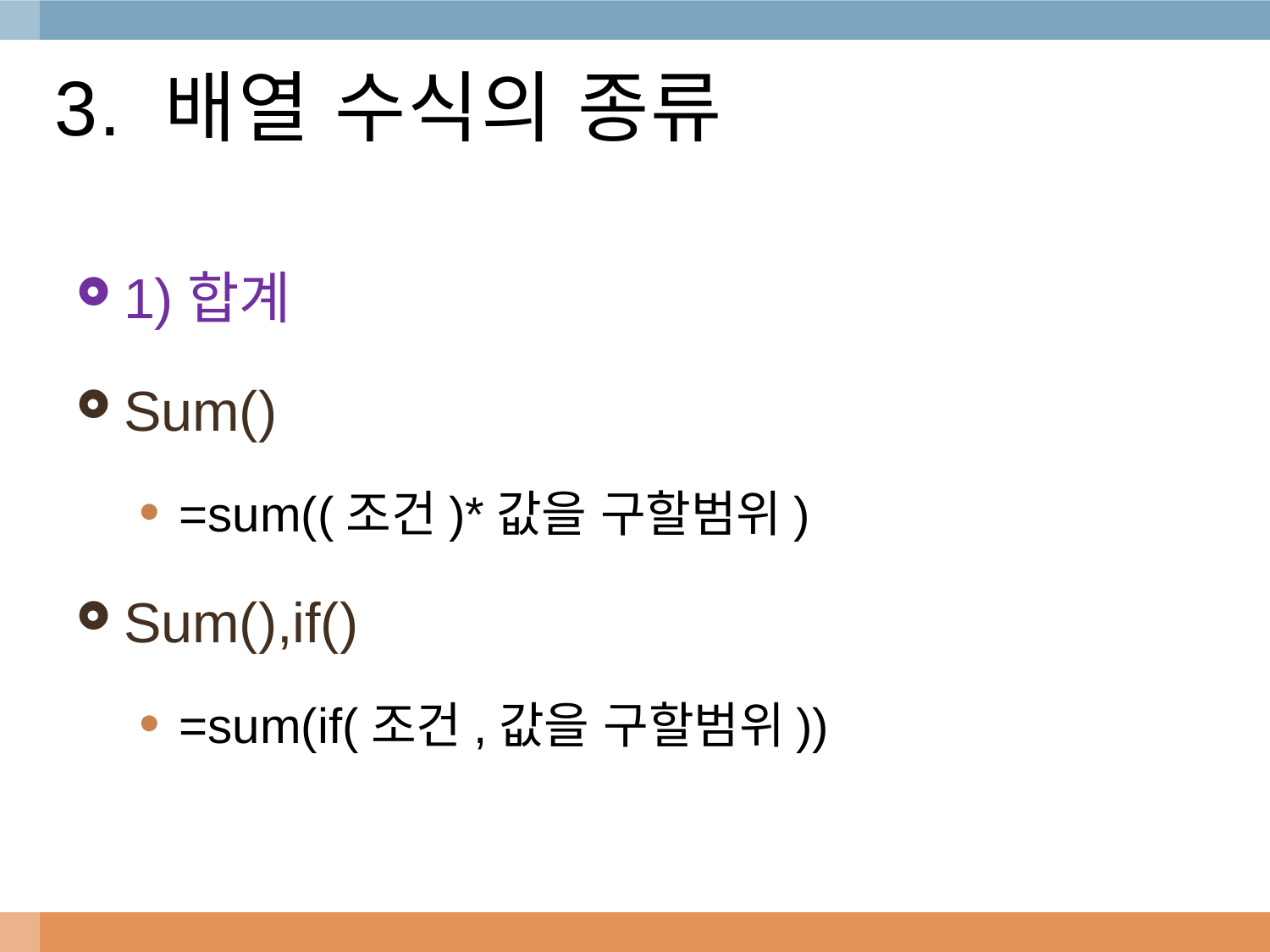

# 3. 배열 수식의 종류
1)합계
Sum()
=sum((조건)*값을 구할범위)
Sum(),if()
=sum(if(조건,값을 구할범위))